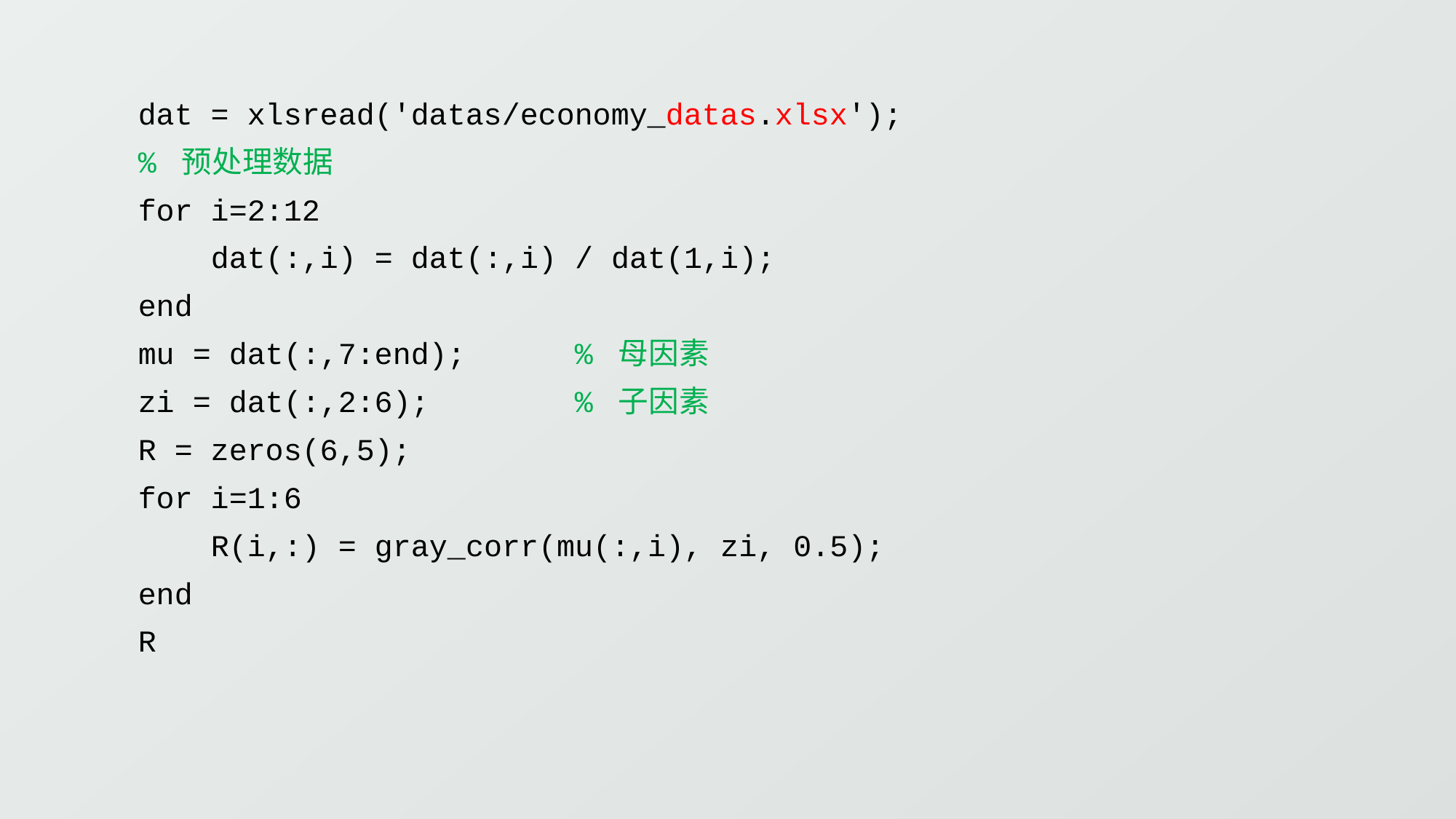

dat = xlsread('datas/economy_datas.xlsx');
% 预处理数据
for i=2:12
    dat(:,i) = dat(:,i) / dat(1,i);
end
mu = dat(:,7:end);      % 母因素
zi = dat(:,2:6);        % 子因素
R = zeros(6,5);
for i=1:6
    R(i,:) = gray_corr(mu(:,i), zi, 0.5);
end
R